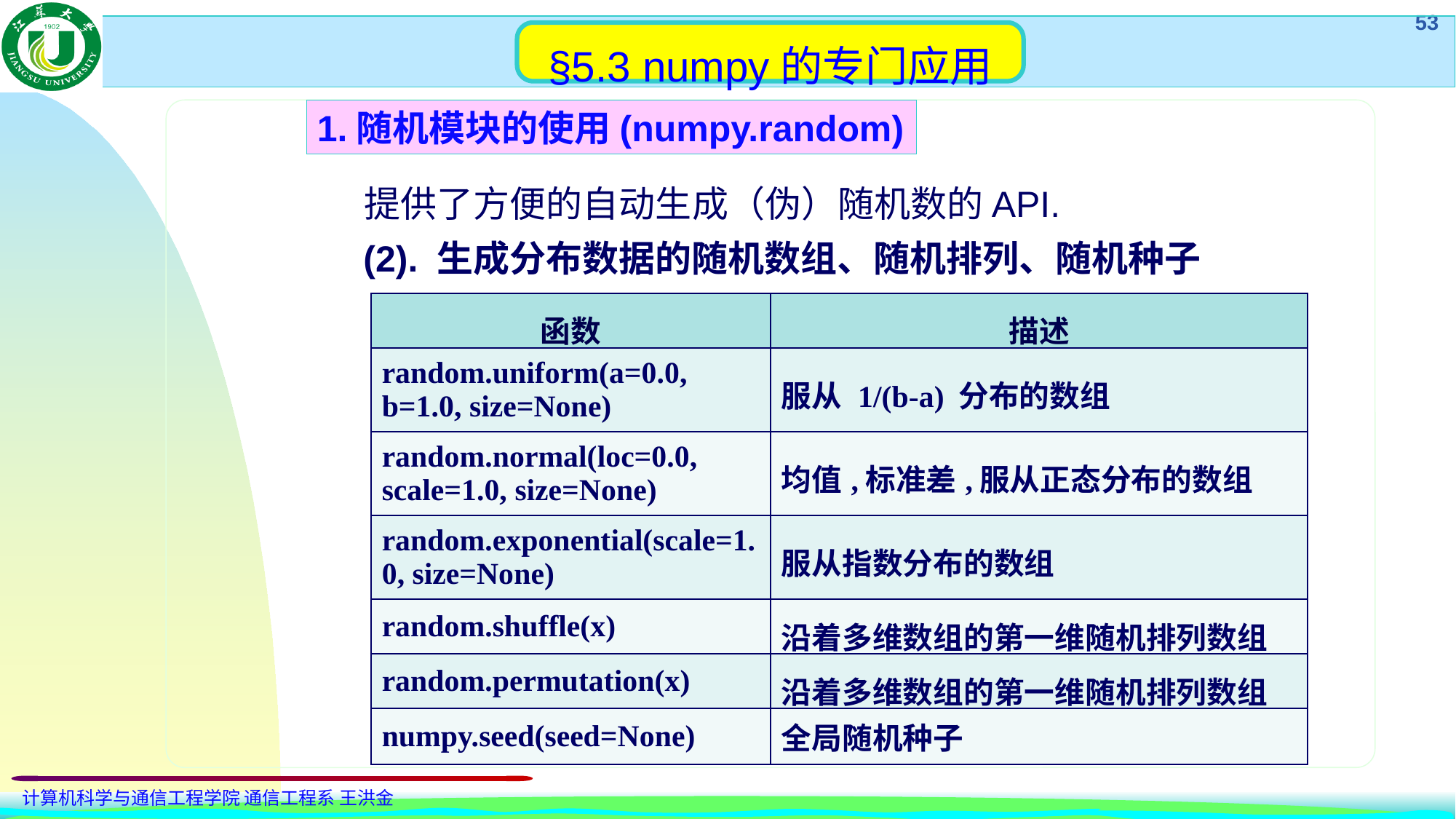

§5.3 numpy的专门应用
1.随机模块的使用(numpy.random)
提供了方便的自动生成（伪）随机数的API.
(2). 生成分布数据的随机数组、随机排列、随机种子
| 函数 | 描述 |
| --- | --- |
| random.uniform(a=0.0, b=1.0, size=None) | 服从 1/(b-a) 分布的数组 |
| random.normal(loc=0.0, scale=1.0, size=None) | 均值,标准差,服从正态分布的数组 |
| random.exponential(scale=1.0, size=None) | 服从指数分布的数组 |
| random.shuffle(x) | 沿着多维数组的第一维随机排列数组 |
| random.permutation(x) | 沿着多维数组的第一维随机排列数组 |
| numpy.seed(seed=None) | 全局随机种子 |